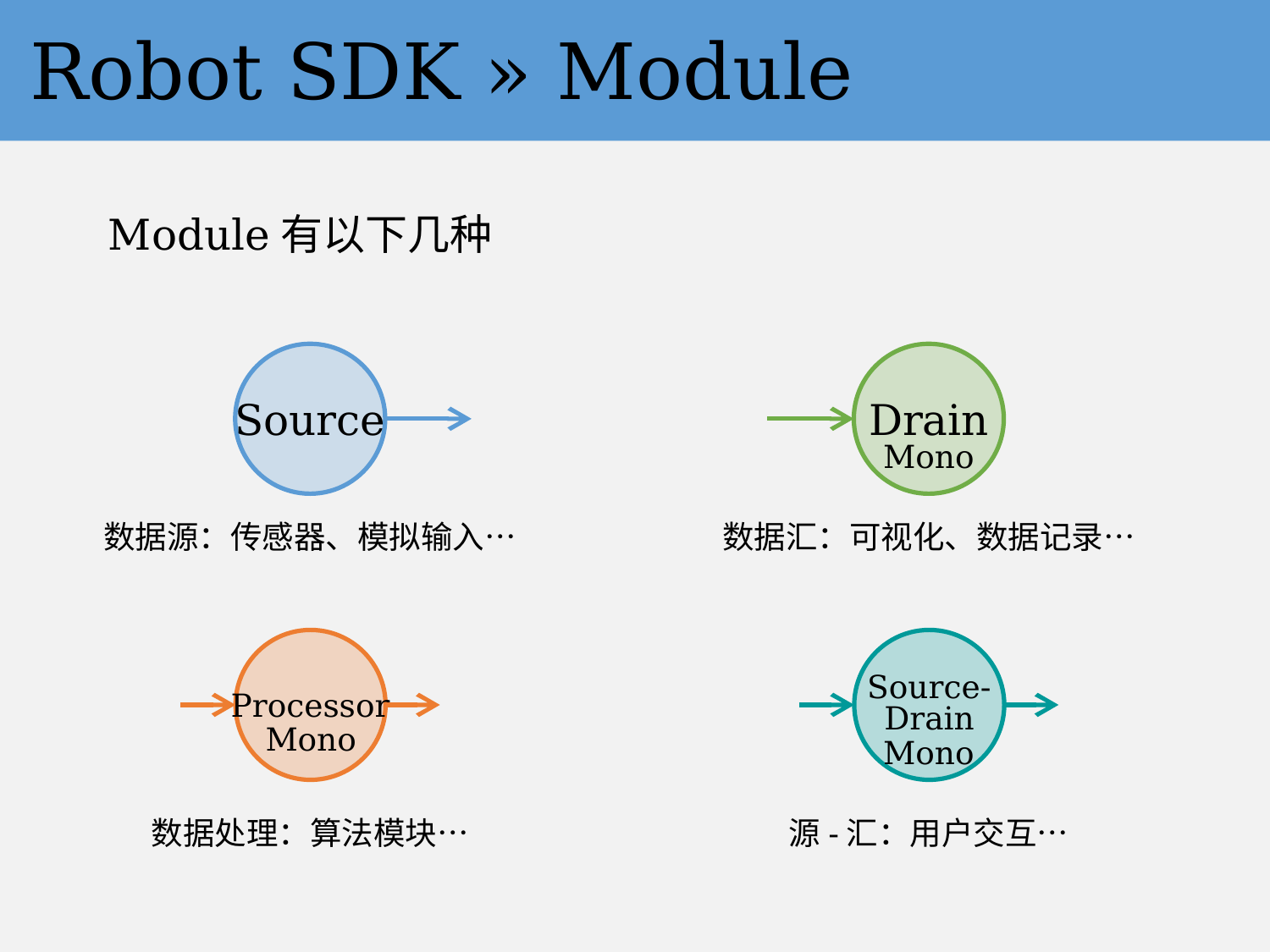

# Robot SDK » Module
Module有以下几种
Source
Drain
Mono
Mono
Mono
数据源：传感器、模拟输入…
数据汇：可视化、数据记录…
Processor
Source-
Drain
数据处理：算法模块…
源-汇：用户交互…